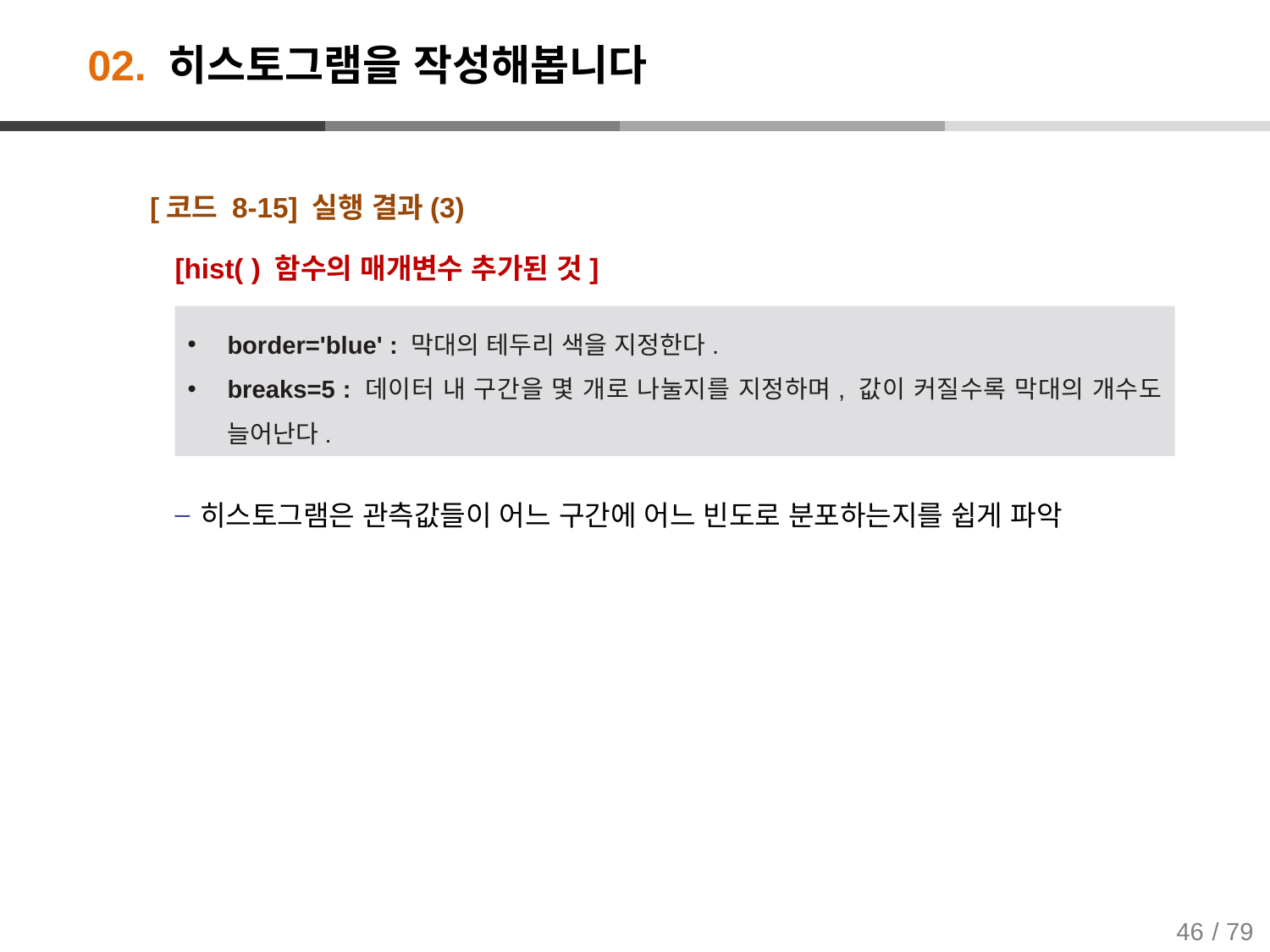

# 02. 히스토그램을 작성해봅니다
[코드 8-15] 실행 결과(3)
[hist( ) 함수의 매개변수 추가된 것]

히스토그램은 관측값들이 어느 구간에 어느 빈도로 분포하는지를 쉽게 파악

border='blue' : 막대의 테두리 색을 지정한다.
breaks=5 : 데이터 내 구간을 몇 개로 나눌지를 지정하며, 값이 커질수록 막대의 개수도 늘어난다.